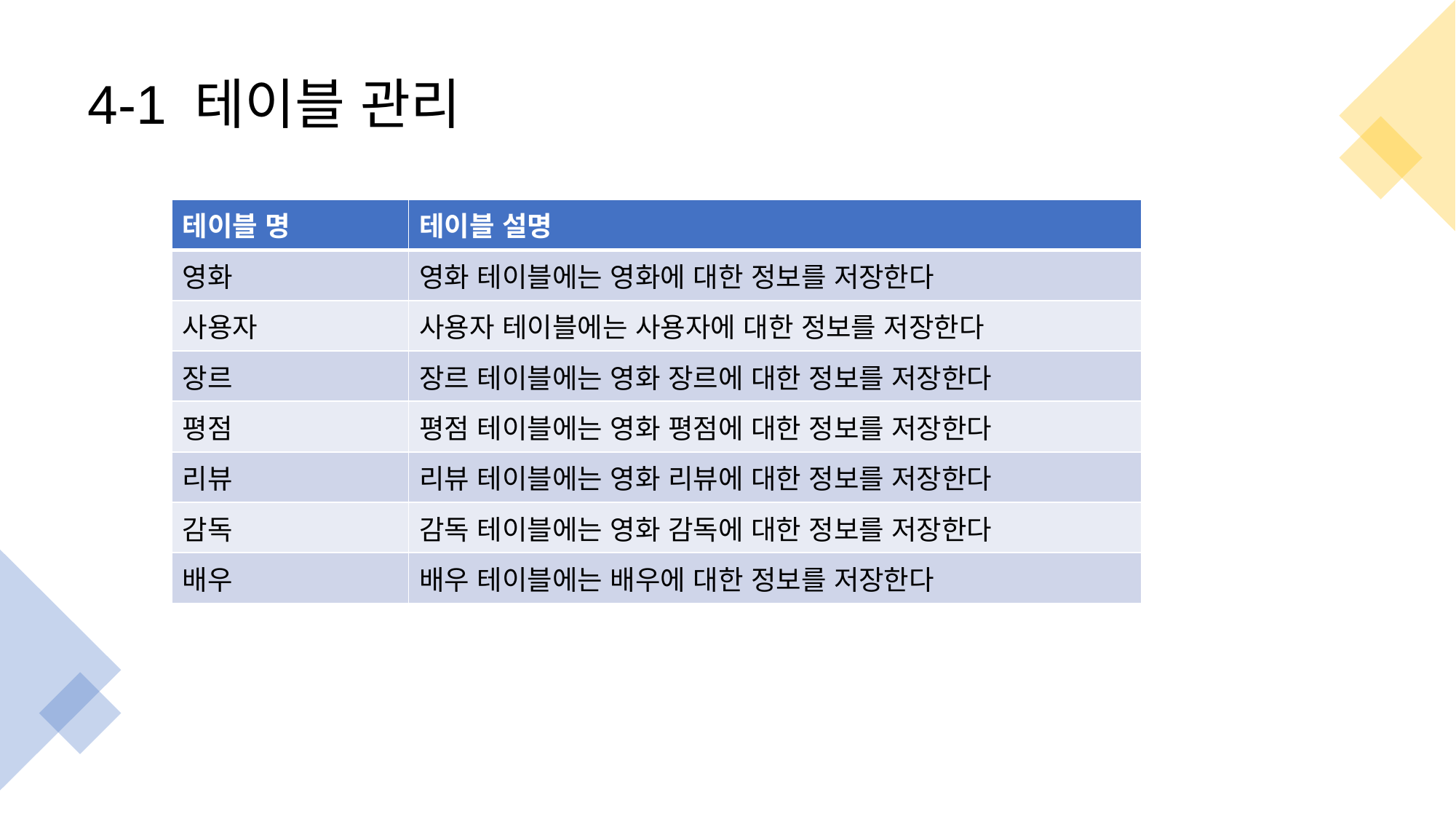

# 4-1 테이블 관리
| 테이블 명 | 테이블 설명 |
| --- | --- |
| 영화 | 영화 테이블에는 영화에 대한 정보를 저장한다 |
| 사용자 | 사용자 테이블에는 사용자에 대한 정보를 저장한다 |
| 장르 | 장르 테이블에는 영화 장르에 대한 정보를 저장한다 |
| 평점 | 평점 테이블에는 영화 평점에 대한 정보를 저장한다 |
| 리뷰 | 리뷰 테이블에는 영화 리뷰에 대한 정보를 저장한다 |
| 감독 | 감독 테이블에는 영화 감독에 대한 정보를 저장한다 |
| 배우 | 배우 테이블에는 배우에 대한 정보를 저장한다 |